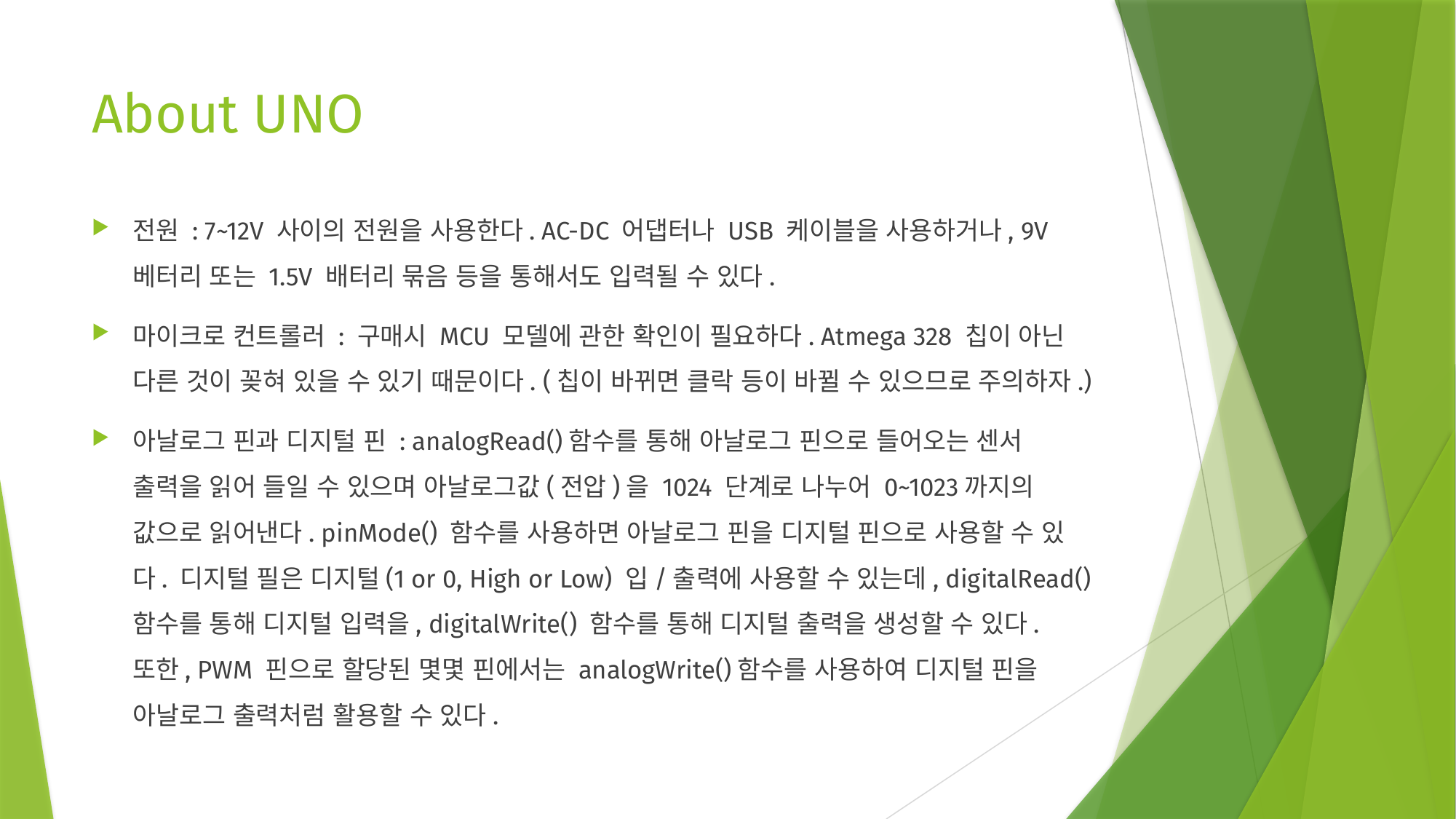

# About UNO
전원 : 7~12V 사이의 전원을 사용한다. AC-DC 어댑터나 USB 케이블을 사용하거나, 9V 베터리 또는 1.5V 배터리 묶음 등을 통해서도 입력될 수 있다.
마이크로 컨트롤러 : 구매시 MCU 모델에 관한 확인이 필요하다. Atmega 328 칩이 아닌 다른 것이 꽂혀 있을 수 있기 때문이다. (칩이 바뀌면 클락 등이 바뀔 수 있으므로 주의하자.)
아날로그 핀과 디지털 핀 : analogRead()함수를 통해 아날로그 핀으로 들어오는 센서 출력을 읽어 들일 수 있으며 아날로그값(전압)을 1024 단계로 나누어 0~1023까지의 값으로 읽어낸다. pinMode() 함수를 사용하면 아날로그 핀을 디지털 핀으로 사용할 수 있다. 디지털 필은 디지털(1 or 0, High or Low) 입/출력에 사용할 수 있는데, digitalRead() 함수를 통해 디지털 입력을, digitalWrite() 함수를 통해 디지털 출력을 생성할 수 있다. 또한, PWM 핀으로 할당된 몇몇 핀에서는 analogWrite()함수를 사용하여 디지털 핀을 아날로그 출력처럼 활용할 수 있다.